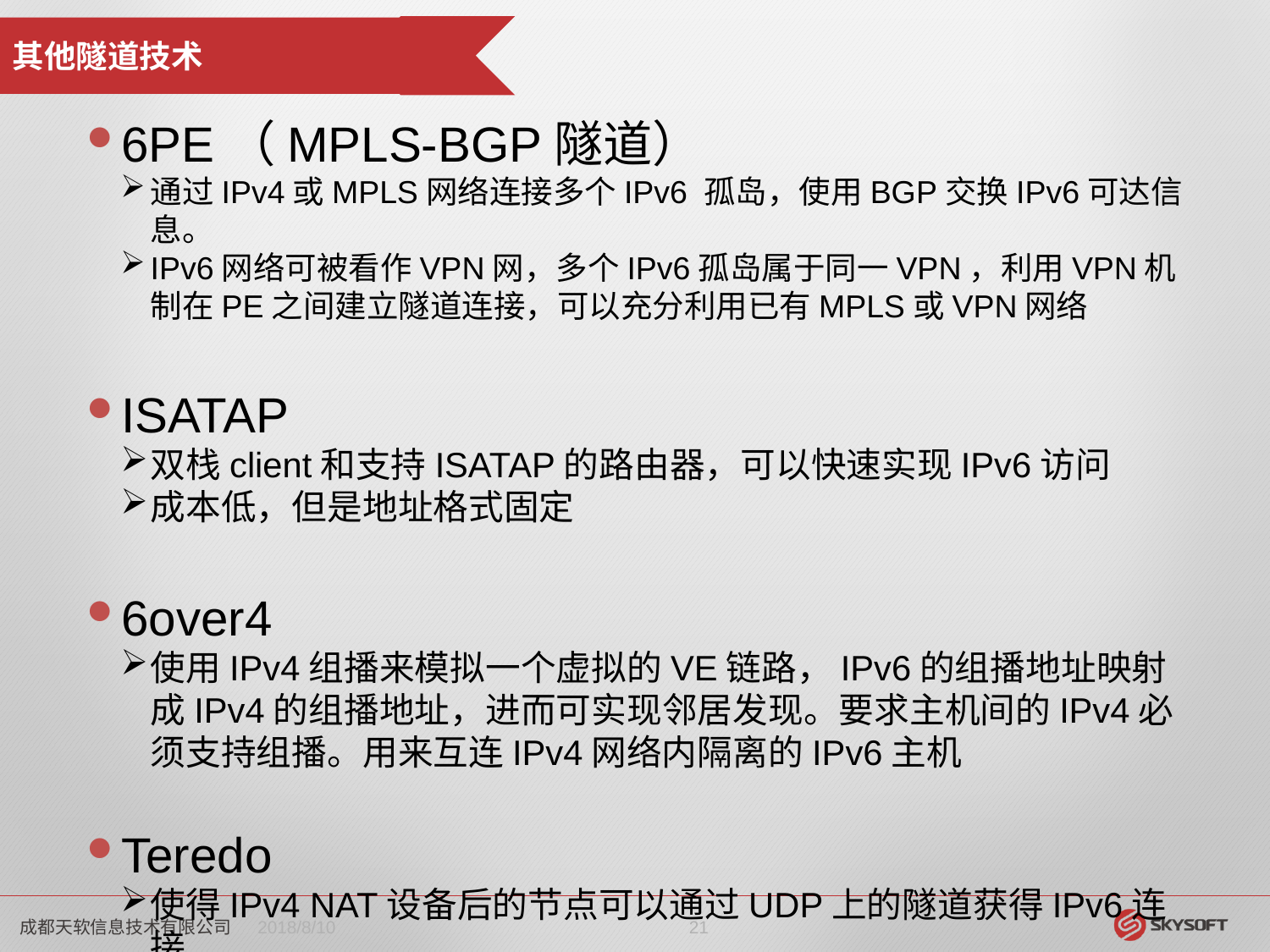

其他隧道技术

6PE（MPLS-BGP隧道）
通过IPv4或MPLS网络连接多个IPv6 孤岛，使用BGP交换IPv6可达信息。
IPv6网络可被看作VPN网，多个IPv6孤岛属于同一VPN，利用VPN机制在PE之间建立隧道连接，可以充分利用已有MPLS或VPN网络

ISATAP
双栈client和支持ISATAP的路由器，可以快速实现IPv6访问
成本低，但是地址格式固定

6over4
使用IPv4组播来模拟一个虚拟的VE链路，IPv6的组播地址映射成IPv4的组播地址，进而可实现邻居发现。要求主机间的IPv4必须支持组播。用来互连IPv4网络内隔离的IPv6主机

Teredo
使得IPv4 NAT设备后的节点可以通过UDP上的隧道获得IPv6连接

成都天软信息技术有限公司
2018/8/10
21